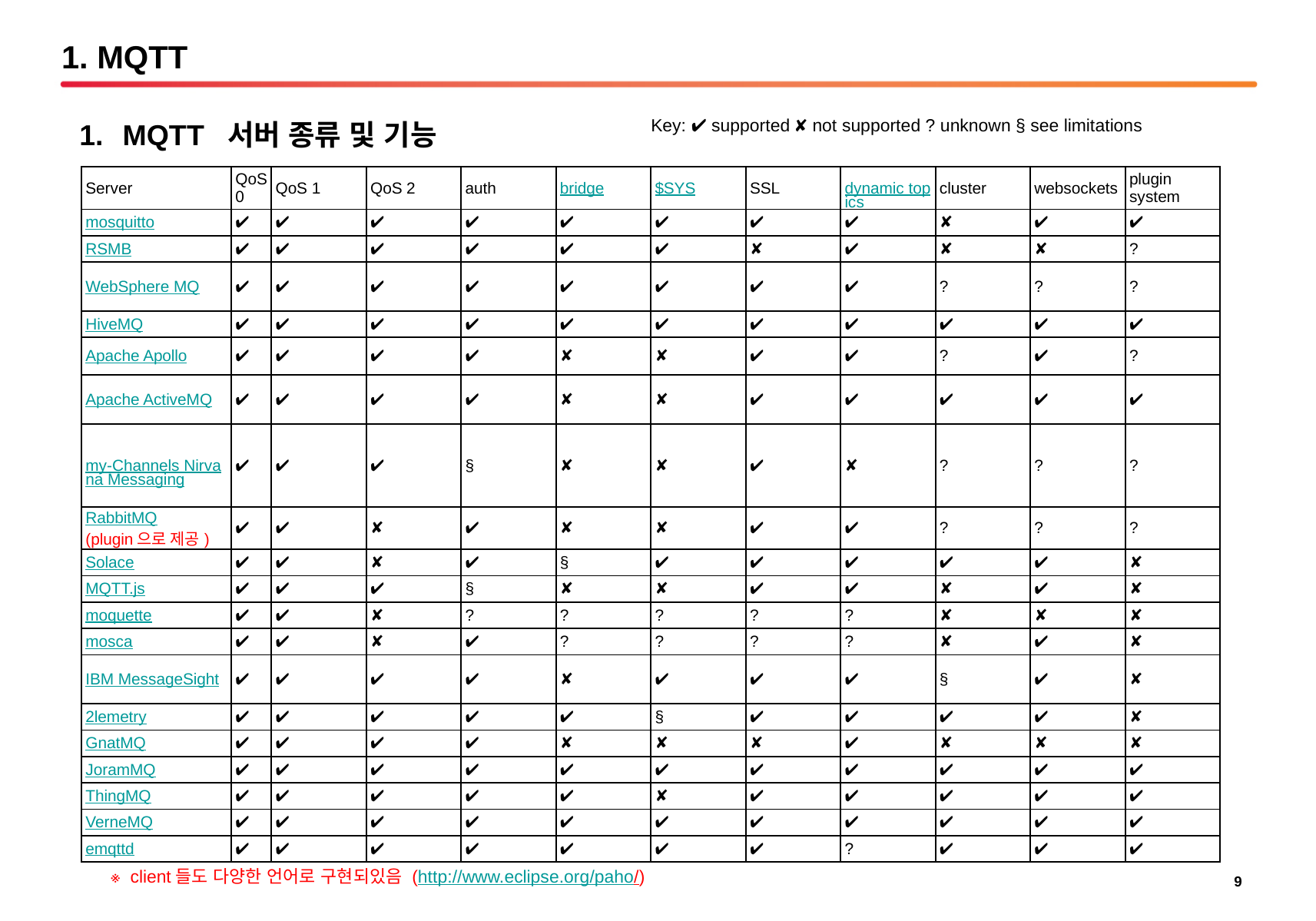

# 1. MQTT
Key: ✔ supported ✘ not supported ? unknown § see limitations
MQTT  서버 종류 및 기능

| Server | QoS 0 | QoS 1 | QoS 2 | auth | bridge | $SYS | SSL | dynamic topics | cluster | websockets | plugin system |
| --- | --- | --- | --- | --- | --- | --- | --- | --- | --- | --- | --- |
| mosquitto | ✔ | ✔ | ✔ | ✔ | ✔ | ✔ | ✔ | ✔ | ✘ | ✔ | ✔ |
| RSMB | ✔ | ✔ | ✔ | ✔ | ✔ | ✔ | ✘ | ✔ | ✘ | ✘ | ? |
| WebSphere MQ | ✔ | ✔ | ✔ | ✔ | ✔ | ✔ | ✔ | ✔ | ? | ? | ? |
| HiveMQ | ✔ | ✔ | ✔ | ✔ | ✔ | ✔ | ✔ | ✔ | ✔ | ✔ | ✔ |
| Apache Apollo | ✔ | ✔ | ✔ | ✔ | ✘ | ✘ | ✔ | ✔ | ? | ✔ | ? |
| Apache ActiveMQ | ✔ | ✔ | ✔ | ✔ | ✘ | ✘ | ✔ | ✔ | ✔ | ✔ | ✔ |
| my-Channels Nirvana Messaging | ✔ | ✔ | ✔ | § | ✘ | ✘ | ✔ | ✘ | ? | ? | ? |
| RabbitMQ (plugin으로 제공) | ✔ | ✔ | ✘ | ✔ | ✘ | ✘ | ✔ | ✔ | ? | ? | ? |
| Solace | ✔ | ✔ | ✘ | ✔ | § | ✔ | ✔ | ✔ | ✔ | ✔ | ✘ |
| MQTT.js | ✔ | ✔ | ✔ | § | ✘ | ✘ | ✔ | ✔ | ✘ | ✔ | ✘ |
| moquette | ✔ | ✔ | ✘ | ? | ? | ? | ? | ? | ✘ | ✘ | ✘ |
| mosca | ✔ | ✔ | ✘ | ✔ | ? | ? | ? | ? | ✘ | ✔ | ✘ |
| IBM MessageSight | ✔ | ✔ | ✔ | ✔ | ✘ | ✔ | ✔ | ✔ | § | ✔ | ✘ |
| 2lemetry | ✔ | ✔ | ✔ | ✔ | ✔ | § | ✔ | ✔ | ✔ | ✔ | ✘ |
| GnatMQ | ✔ | ✔ | ✔ | ✔ | ✘ | ✘ | ✘ | ✔ | ✘ | ✘ | ✘ |
| JoramMQ | ✔ | ✔ | ✔ | ✔ | ✔ | ✔ | ✔ | ✔ | ✔ | ✔ | ✔ |
| ThingMQ | ✔ | ✔ | ✔ | ✔ | ✔ | ✘ | ✔ | ✔ | ✔ | ✔ | ✔ |
| VerneMQ | ✔ | ✔ | ✔ | ✔ | ✔ | ✔ | ✔ | ✔ | ✔ | ✔ | ✔ |
| emqttd | ✔ | ✔ | ✔ | ✔ | ✔ | ✔ | ✔ | ? | ✔ | ✔ | ✔ |
※ client들도 다양한 언어로 구현되있음 (http://www.eclipse.org/paho/)